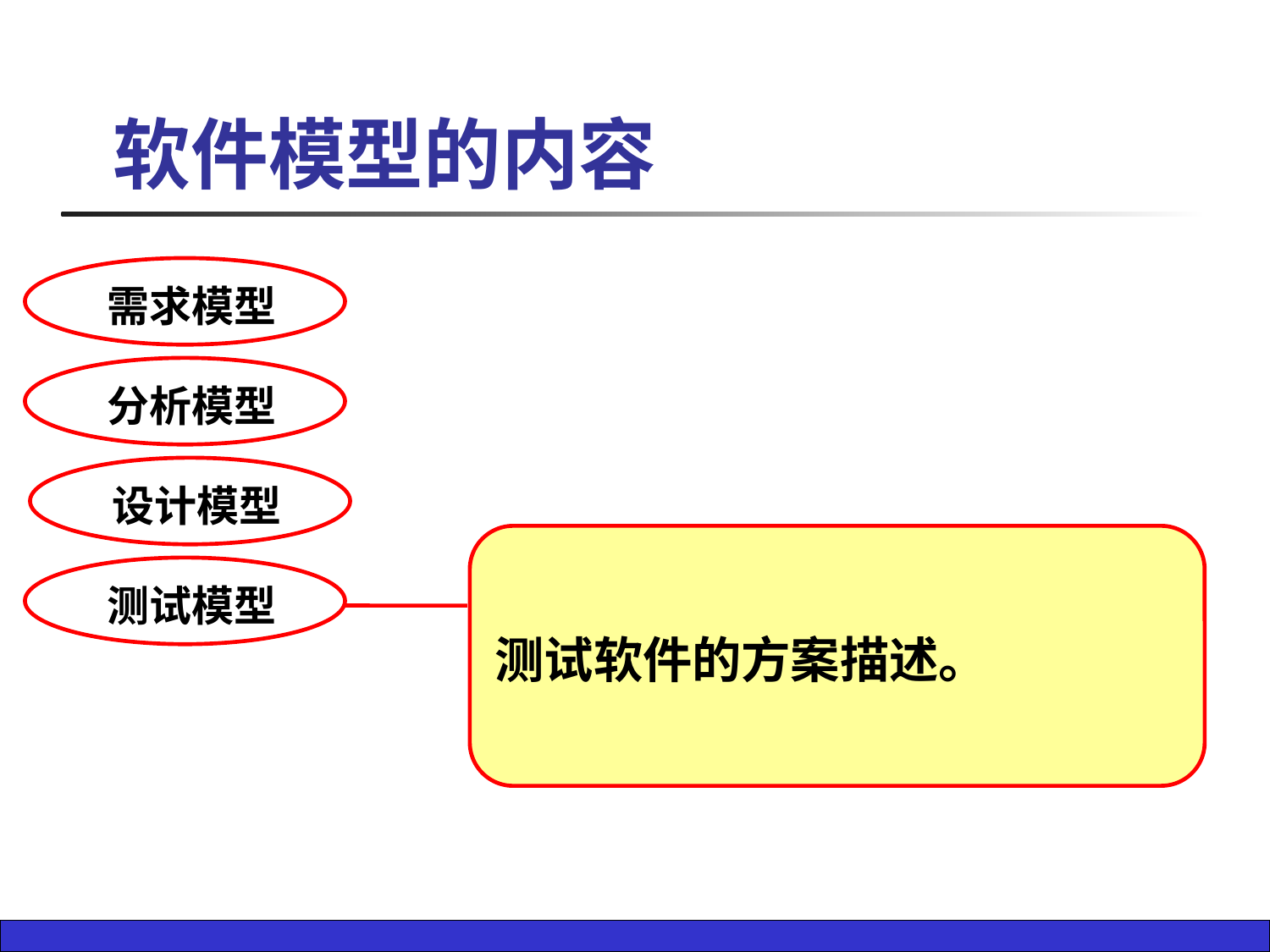

# 软件模型的内容

需求模型

分析模型

设计模型
测试软件的方案描述。

测试模型